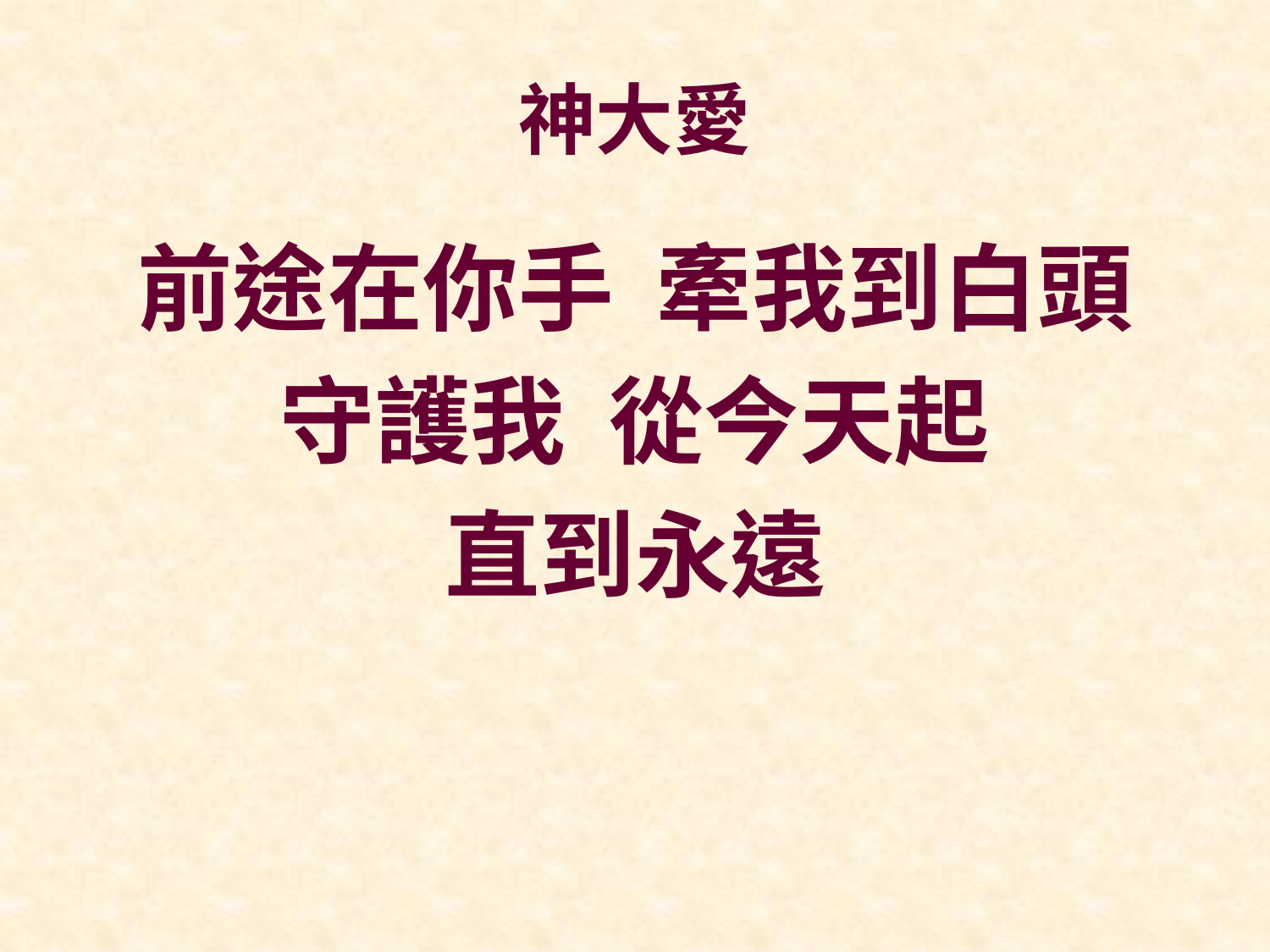

# 神大愛
前途在你手  牽我到白頭
守護我  從今天起
直到永遠